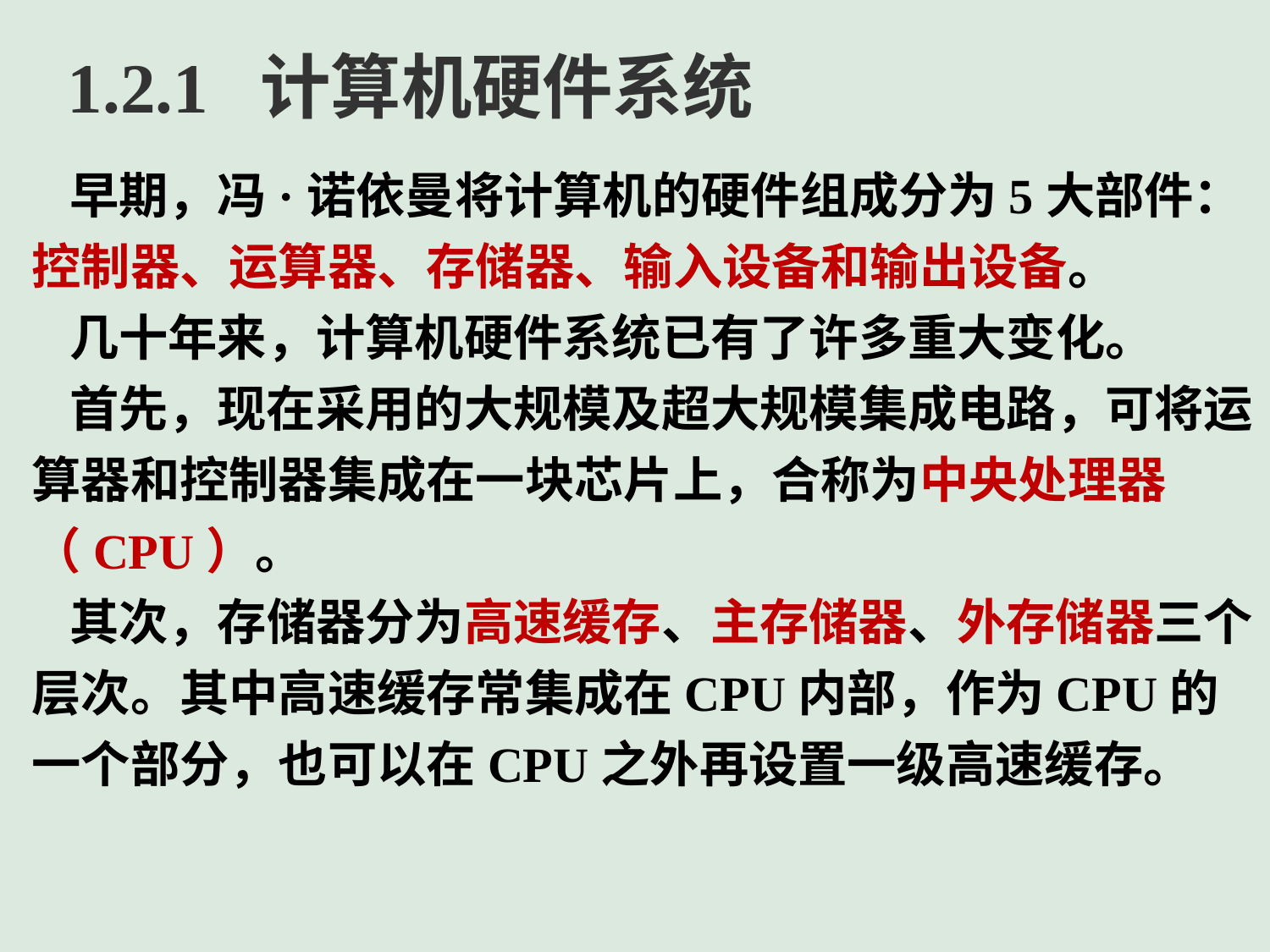

1.2.1  计算机硬件系统
早期，冯·诺依曼将计算机的硬件组成分为5大部件：控制器、运算器、存储器、输入设备和输出设备。
几十年来，计算机硬件系统已有了许多重大变化。
首先，现在采用的大规模及超大规模集成电路，可将运算器和控制器集成在一块芯片上，合称为中央处理器（CPU）。
其次，存储器分为高速缓存、主存储器、外存储器三个层次。其中高速缓存常集成在CPU内部，作为CPU的一个部分，也可以在CPU之外再设置一级高速缓存。